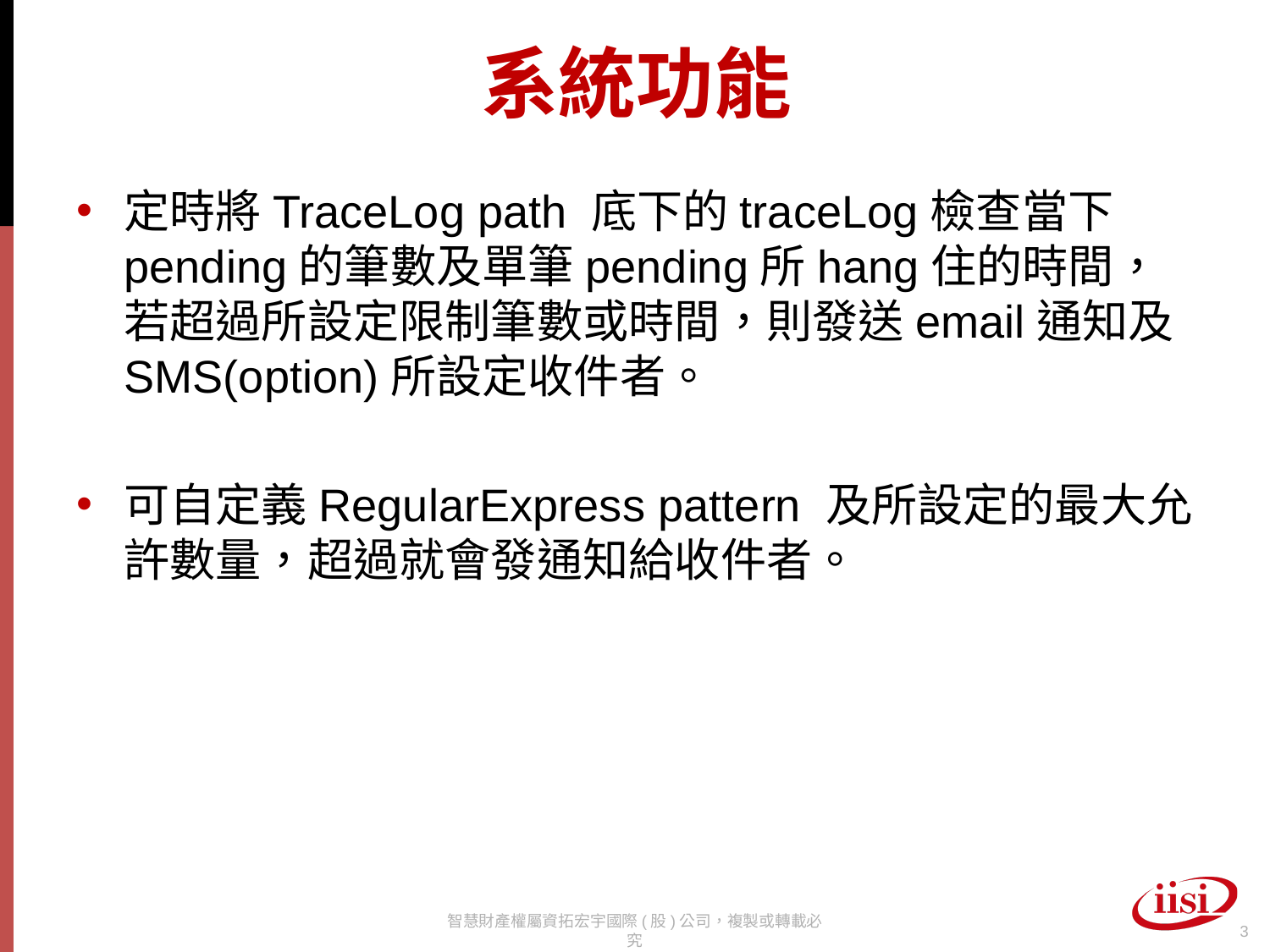

# 系統功能
定時將TraceLog path 底下的traceLog檢查當下pending的筆數及單筆pending所hang住的時間，若超過所設定限制筆數或時間，則發送email通知及SMS(option)所設定收件者。

可自定義RegularExpress pattern 及所設定的最大允許數量，超過就會發通知給收件者。

智慧財產權屬資拓宏宇國際(股)公司，複製或轉載必究
3